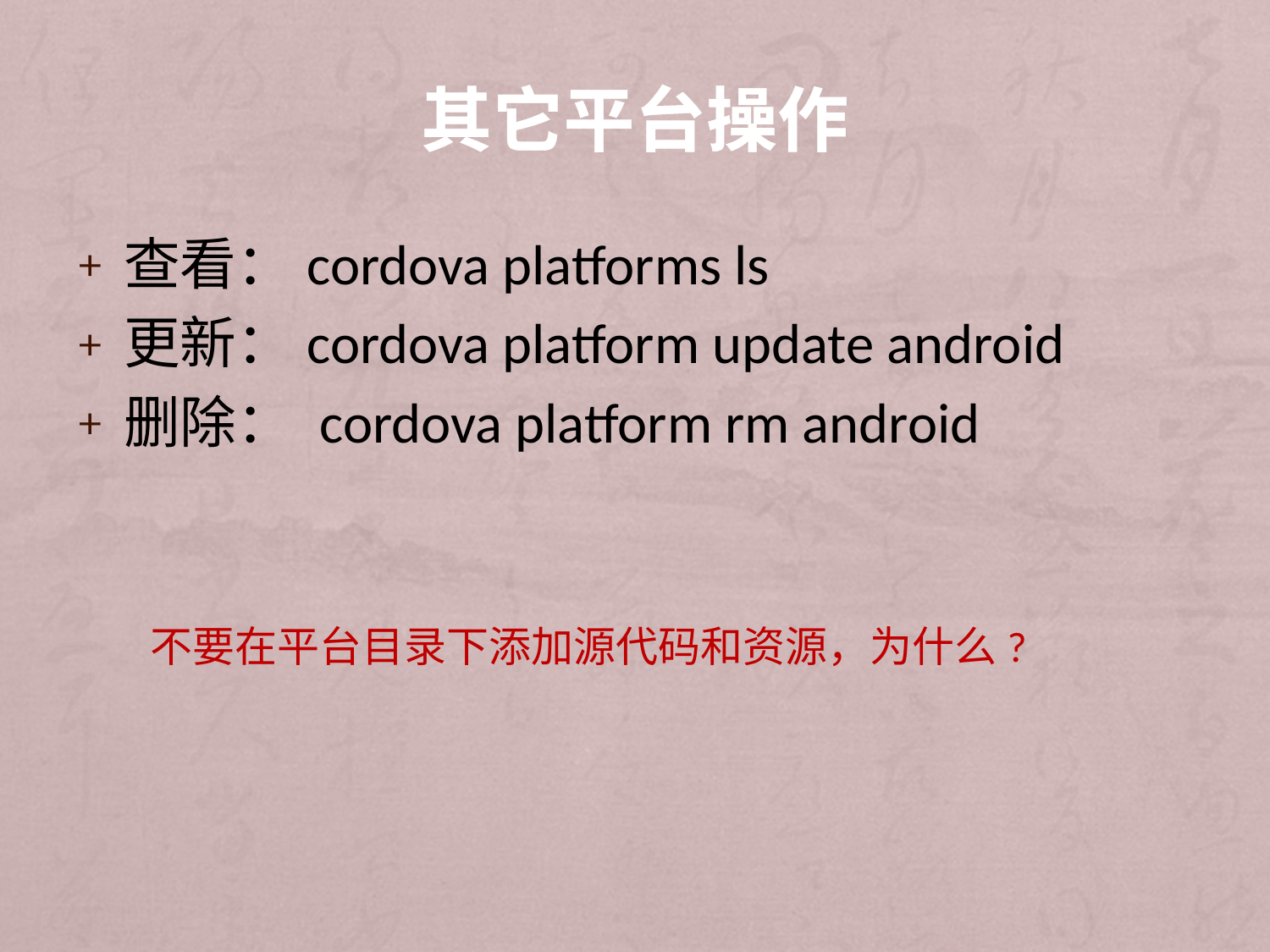

# 其它平台操作
查看：cordova platforms ls
更新：cordova platform update android
删除： cordova platform rm android

不要在平台目录下添加源代码和资源，为什么?